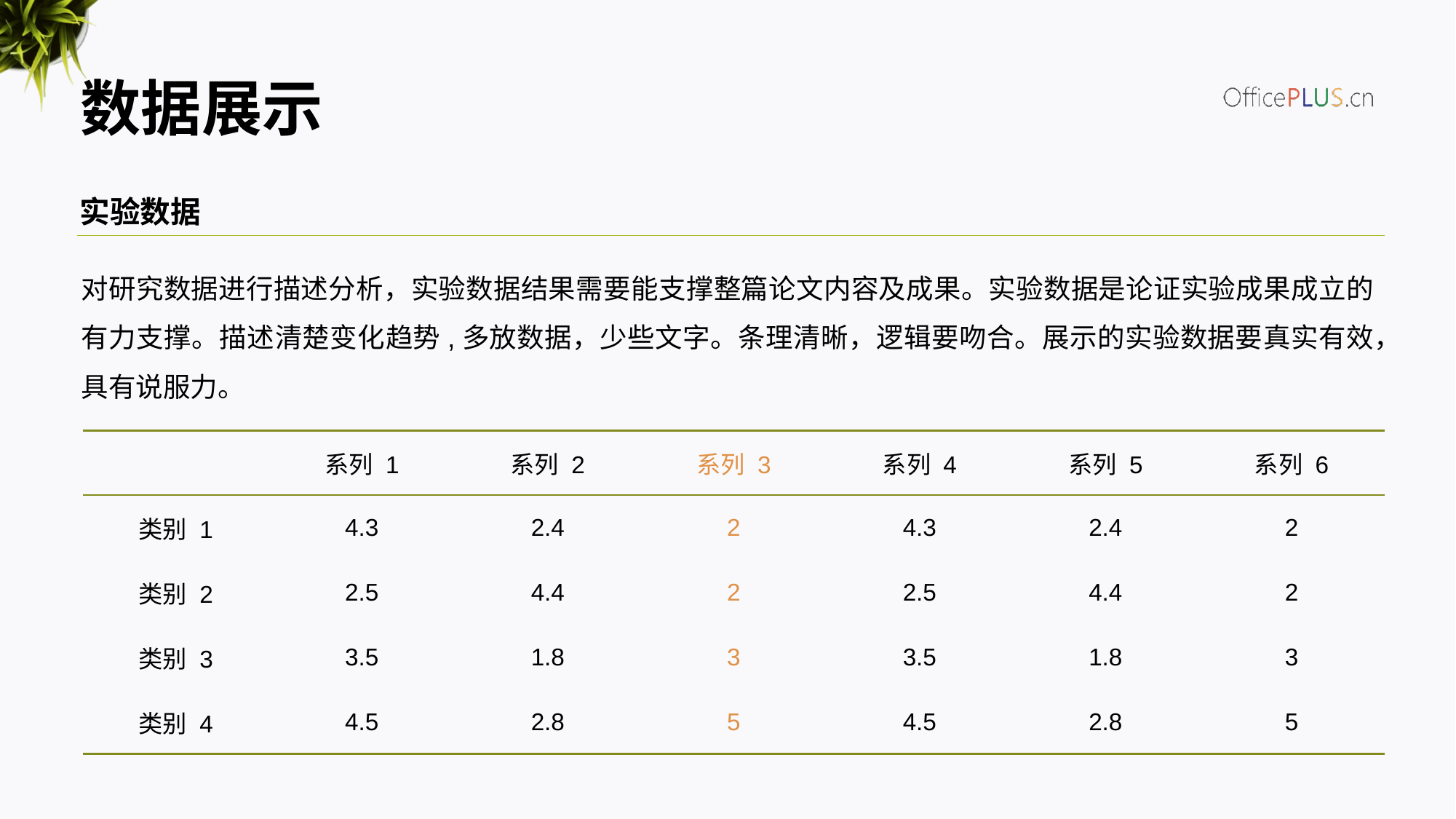

数据展示
实验数据
对研究数据进行描述分析，实验数据结果需要能支撑整篇论文内容及成果。实验数据是论证实验成果成立的有力支撑。描述清楚变化趋势,多放数据，少些文字。条理清晰，逻辑要吻合。展示的实验数据要真实有效，具有说服力。
|  | 系列 1 | 系列 2 | 系列 3 | 系列 4 | 系列 5 | 系列 6 |
| --- | --- | --- | --- | --- | --- | --- |
| 类别 1 | 4.3 | 2.4 | 2 | 4.3 | 2.4 | 2 |
| 类别 2 | 2.5 | 4.4 | 2 | 2.5 | 4.4 | 2 |
| 类别 3 | 3.5 | 1.8 | 3 | 3.5 | 1.8 | 3 |
| 类别 4 | 4.5 | 2.8 | 5 | 4.5 | 2.8 | 5 |